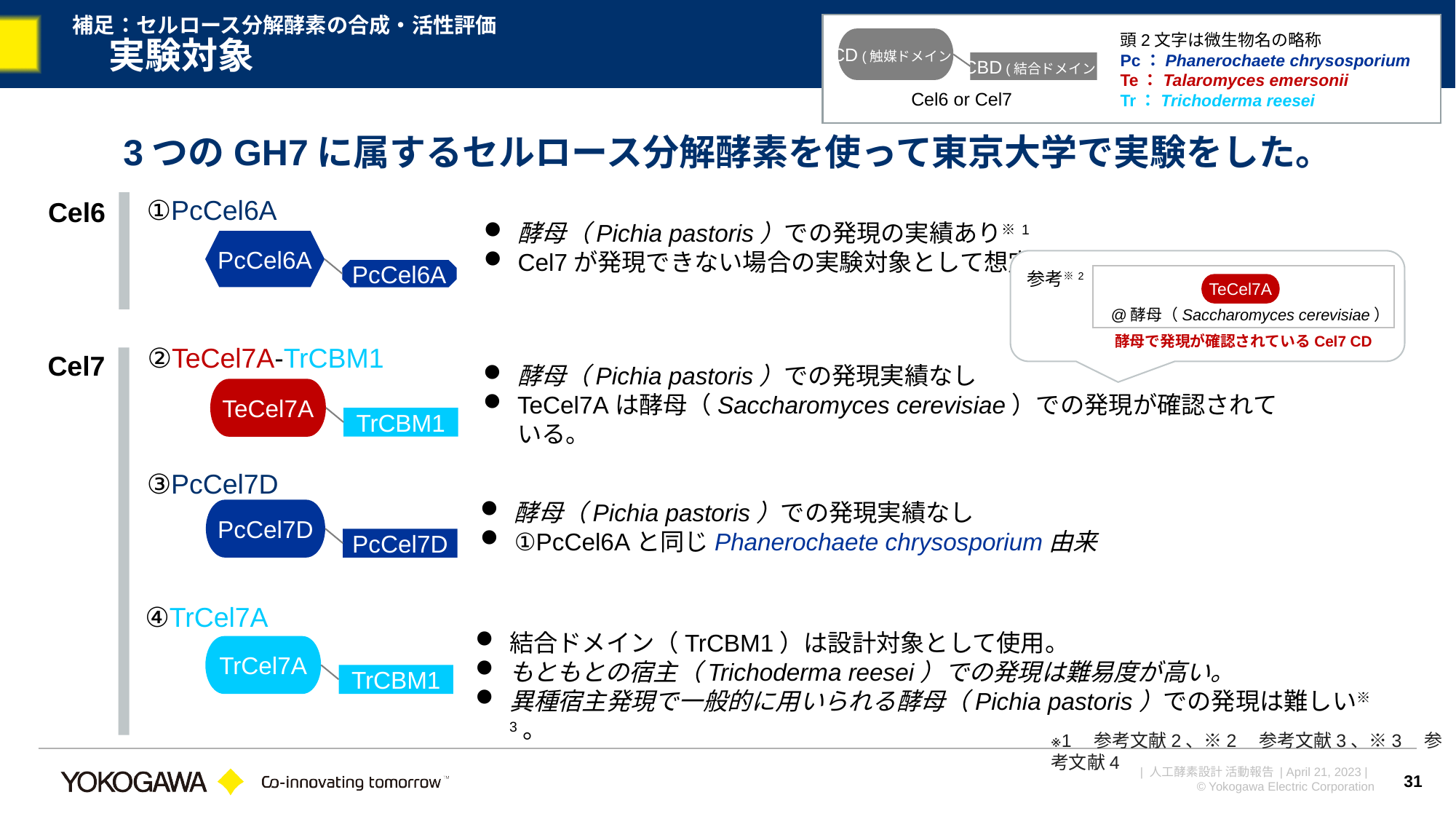

頭2文字は微生物名の略称
Pc：Phanerochaete chrysosporium
Te：Talaromyces emersonii
Tr：Trichoderma reesei
CD (触媒ドメイン)
CBD (結合ドメイン)
Cel6 or Cel7
# 補足：セルロース分解酵素の合成・活性評価 　実験対象

3つのGH7に属するセルロース分解酵素を使って東京大学で実験をした。
①PcCel6A
PcCel6A
PcCel6A
Cel6

酵母（Pichia pastoris）での発現の実績あり※1
Cel7が発現できない場合の実験対象として想定

参考※2

@酵母（Saccharomyces cerevisiae）
TeCel7A
酵母で発現が確認されているCel7 CD
②TeCel7A-TrCBM1
TeCel7A
TrCBM1
Cel7

酵母（Pichia pastoris）での発現実績なし
TeCel7Aは酵母（Saccharomyces cerevisiae）での発現が確認されている。
③PcCel7D
PcCel7D
PcCel7D
酵母（Pichia pastoris）での発現実績なし
①PcCel6Aと同じPhanerochaete chrysosporium由来

結合ドメイン（TrCBM1）は設計対象として使用。
もともとの宿主（Trichoderma reesei）での発現は難易度が高い。
異種宿主発現で一般的に用いられる酵母（Pichia pastoris）での発現は難しい※3。

④TrCel7A
TrCel7A
TrCBM1
※1　参考文献2、※2　参考文献3、※3　参考文献4
31